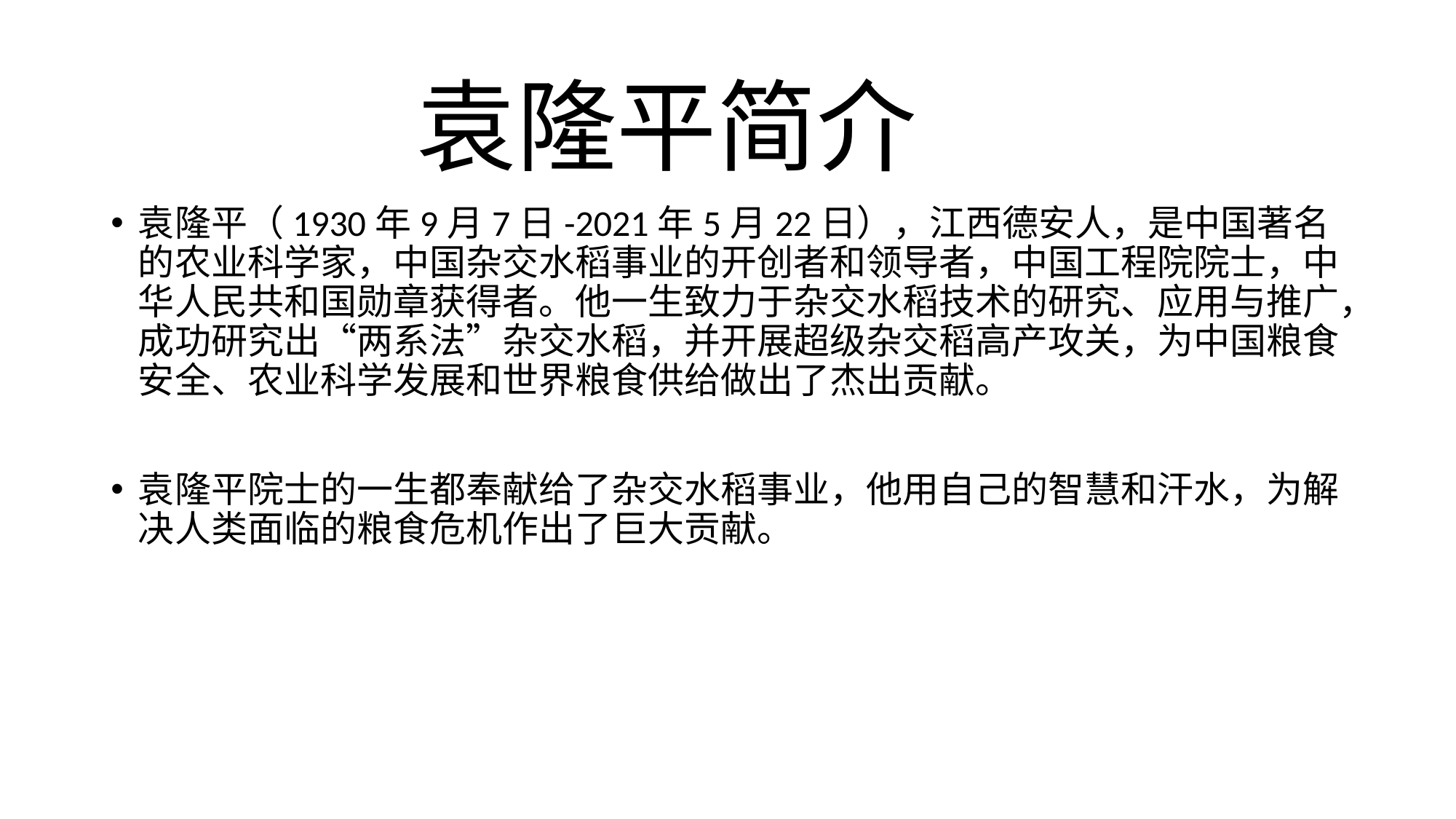

# 袁隆平简介
袁隆平（1930年9月7日-2021年5月22日），江西德安人，是中国著名的农业科学家，中国杂交水稻事业的开创者和领导者，中国工程院院士，中华人民共和国勋章获得者。他一生致力于杂交水稻技术的研究、应用与推广，成功研究出“两系法”杂交水稻，并开展超级杂交稻高产攻关，为中国粮食安全、农业科学发展和世界粮食供给做出了杰出贡献。

袁隆平院士的一生都奉献给了杂交水稻事业，他用自己的智慧和汗水，为解决人类面临的粮食危机作出了巨大贡献。